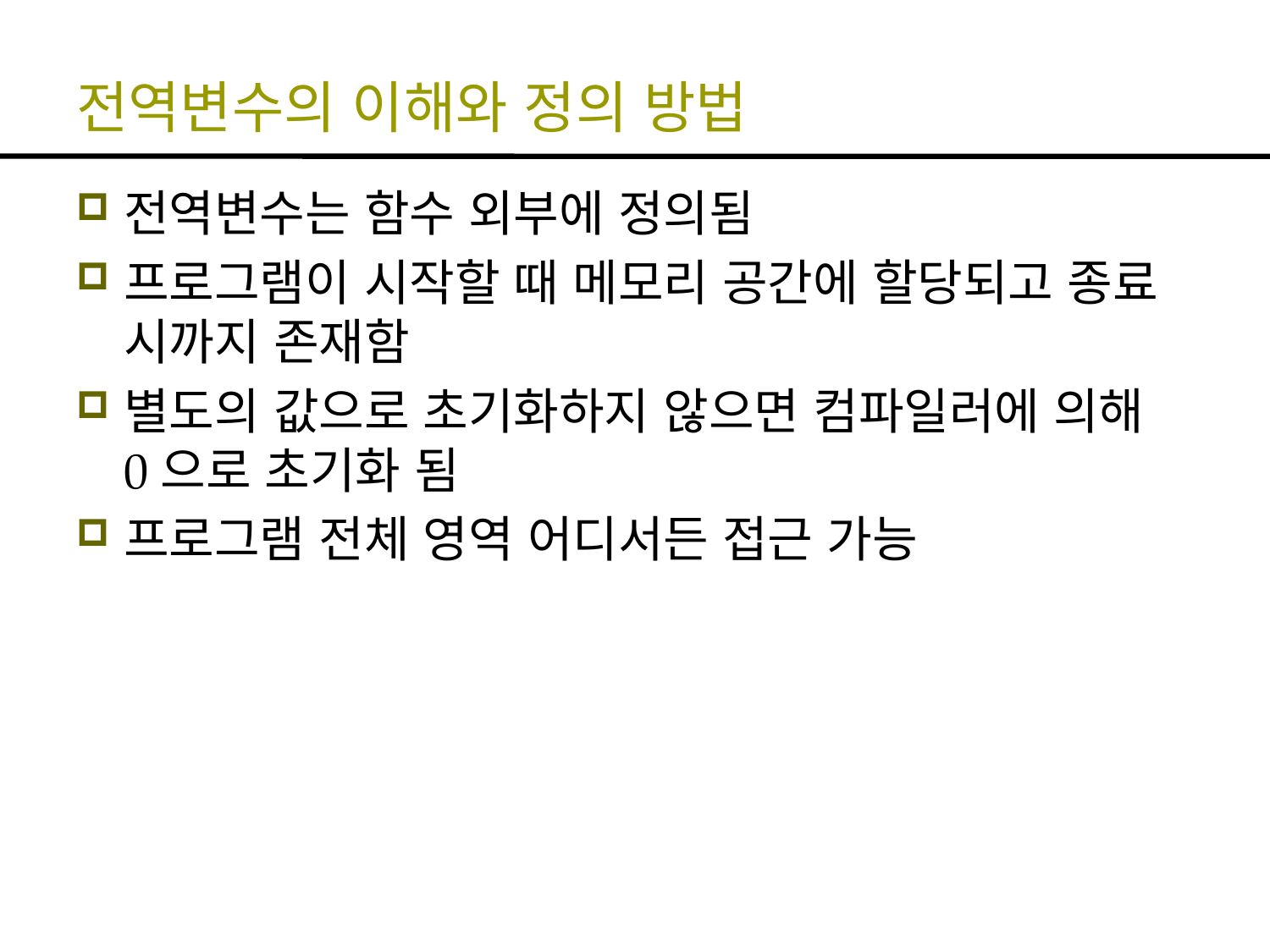

# 전역변수의 이해와 정의 방법
전역변수는 함수 외부에 정의됨
프로그램이 시작할 때 메모리 공간에 할당되고 종료 시까지 존재함
별도의 값으로 초기화하지 않으면 컴파일러에 의해 0으로 초기화 됨
프로그램 전체 영역 어디서든 접근 가능